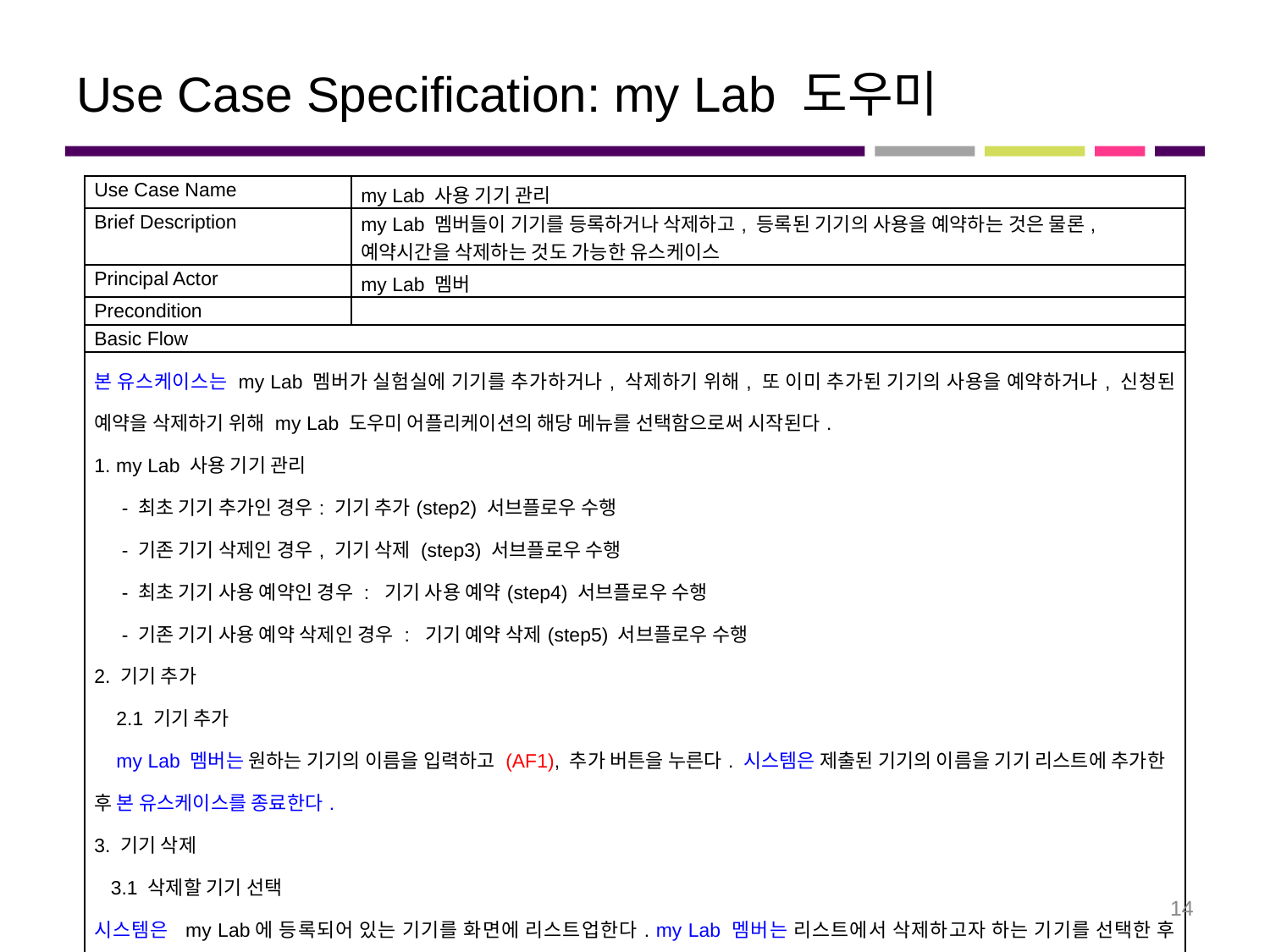

# Use Case Specification: my Lab 도우미
| Use Case Name | my Lab 사용 기기 관리 |
| --- | --- |
| Brief Description | my Lab 멤버들이 기기를 등록하거나 삭제하고, 등록된 기기의 사용을 예약하는 것은 물론, 예약시간을 삭제하는 것도 가능한 유스케이스 |
| Principal Actor | my Lab 멤버 |
| Precondition |  |
| Basic Flow |  |
| 본 유스케이스는 my Lab 멤버가 실험실에 기기를 추가하거나, 삭제하기 위해, 또 이미 추가된 기기의 사용을 예약하거나, 신청된 예약을 삭제하기 위해 my Lab 도우미 어플리케이션의 해당 메뉴를 선택함으로써 시작된다. 1. my Lab 사용 기기 관리 - 최초 기기 추가인 경우: 기기 추가(step2) 서브플로우 수행 - 기존 기기 삭제인 경우, 기기 삭제 (step3) 서브플로우 수행 - 최초 기기 사용 예약인 경우 : 기기 사용 예약(step4) 서브플로우 수행 - 기존 기기 사용 예약 삭제인 경우 : 기기 예약 삭제(step5) 서브플로우 수행 2. 기기 추가 2.1 기기 추가 my Lab 멤버는 원하는 기기의 이름을 입력하고 (AF1), 추가 버튼을 누른다. 시스템은 제출된 기기의 이름을 기기 리스트에 추가한 후 본 유스케이스를 종료한다. 3. 기기 삭제 3.1 삭제할 기기 선택 시스템은 my Lab에 등록되어 있는 기기를 화면에 리스트업한다. my Lab 멤버는 리스트에서 삭제하고자 하는 기기를 선택한 후 하단의 기기 삭제 버튼을 클릭한다. 시스템은 화면상에 “정말로 삭제하시겠습니까?”라는 메시지를 출력한다. 3.2 기기 삭제 확인 my Lab 멤버가 삭제확인 버튼을 선택하면, 시스템은 선택한 기기의 이름을 리스트에서 삭제한 후 본 유스케이스를 종료한다. |  |
14